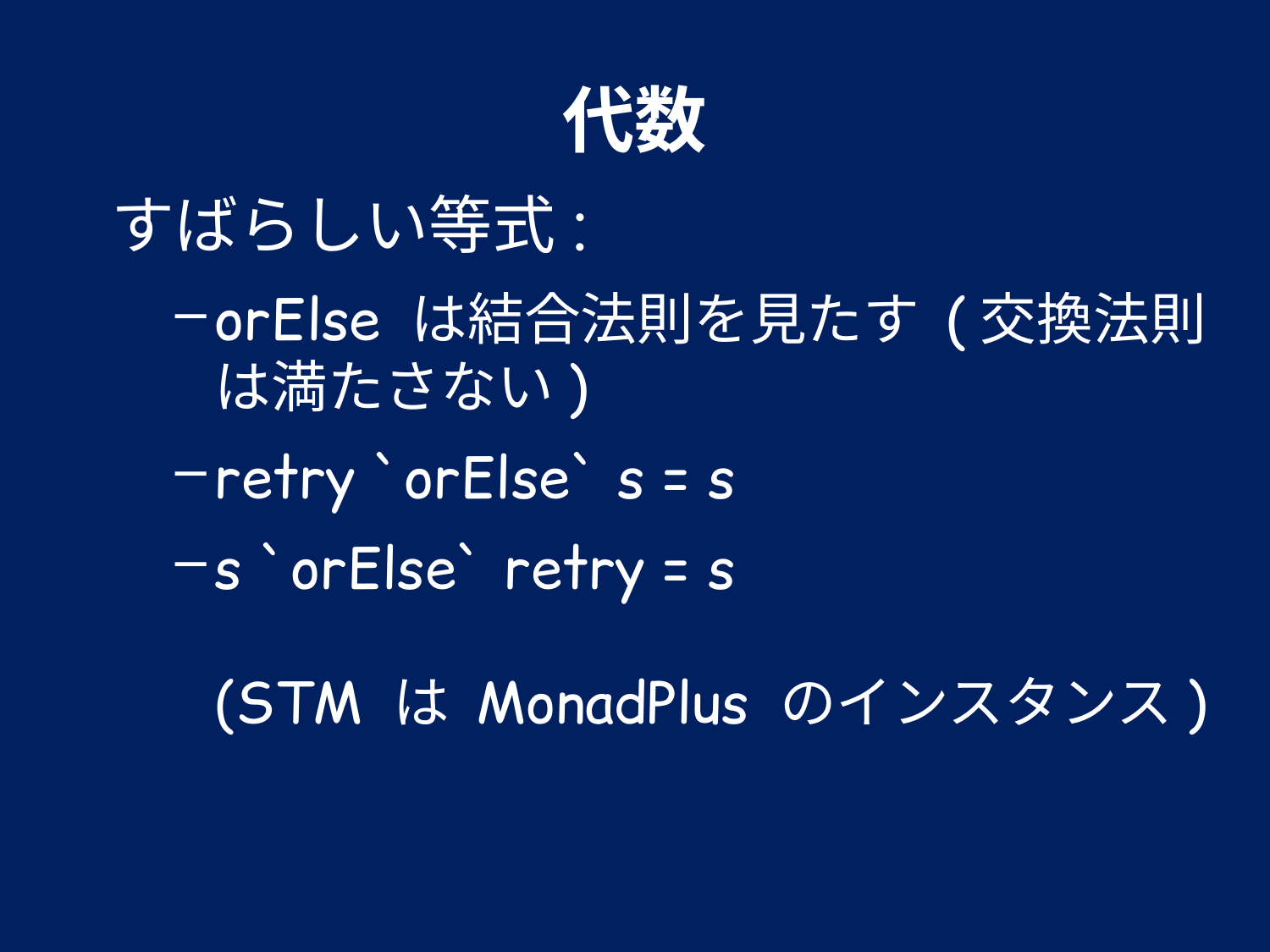

# 代数
すばらしい等式:
orElse は結合法則を見たす (交換法則は満たさない)
retry `orElse` s = s
s `orElse` retry = s
(STM は MonadPlus のインスタンス)